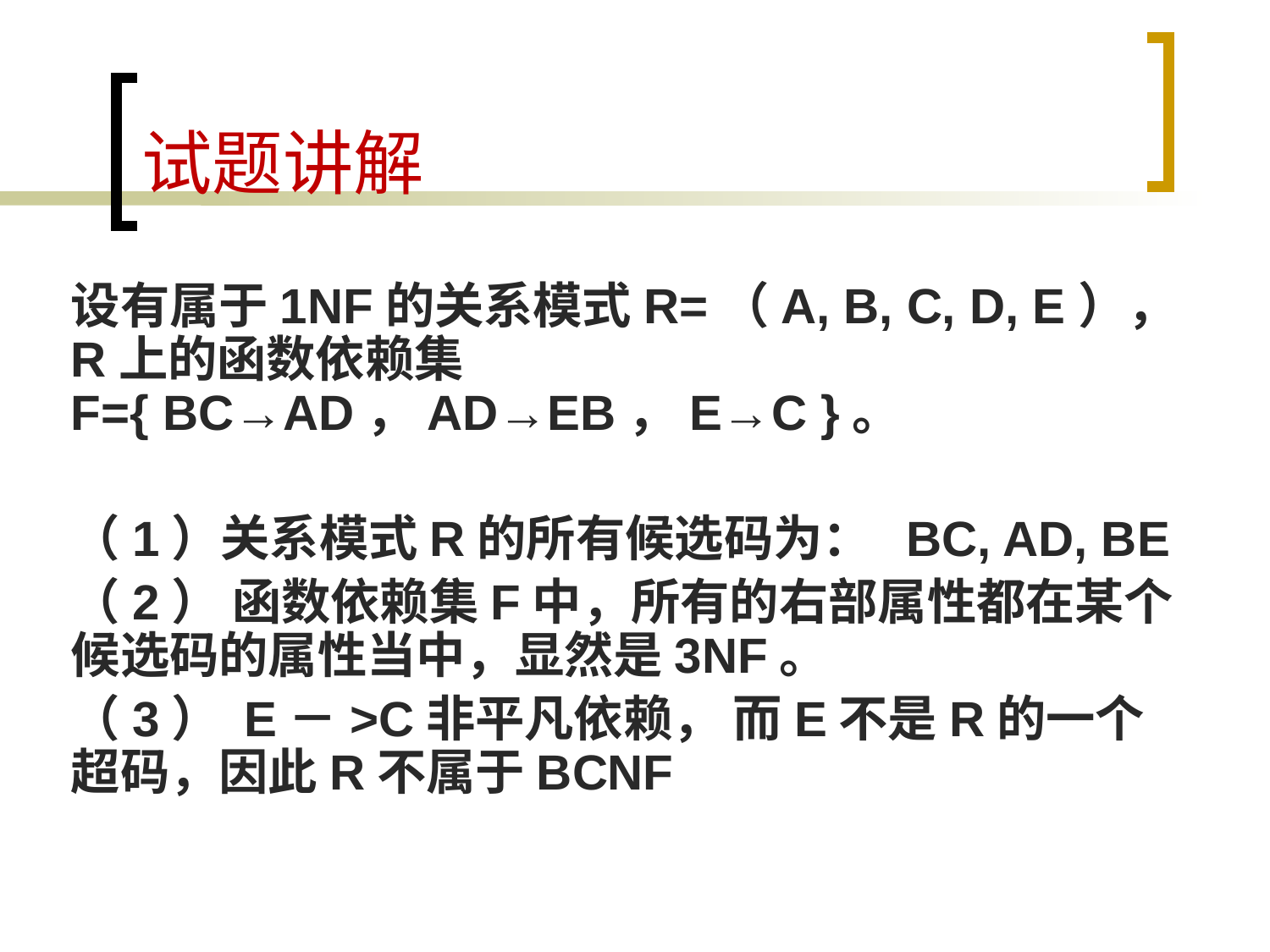

# 试题讲解
设有属于1NF的关系模式R=（A, B, C, D, E），R上的函数依赖集F={ BC→AD，AD→EB，E→C }。

（1）关系模式R的所有候选码为：  BC, AD, BE
（2） 函数依赖集F中，所有的右部属性都在某个候选码的属性当中，显然是3NF。
（3） E－>C非平凡依赖， 而E不是R的一个超码，因此R不属于BCNF